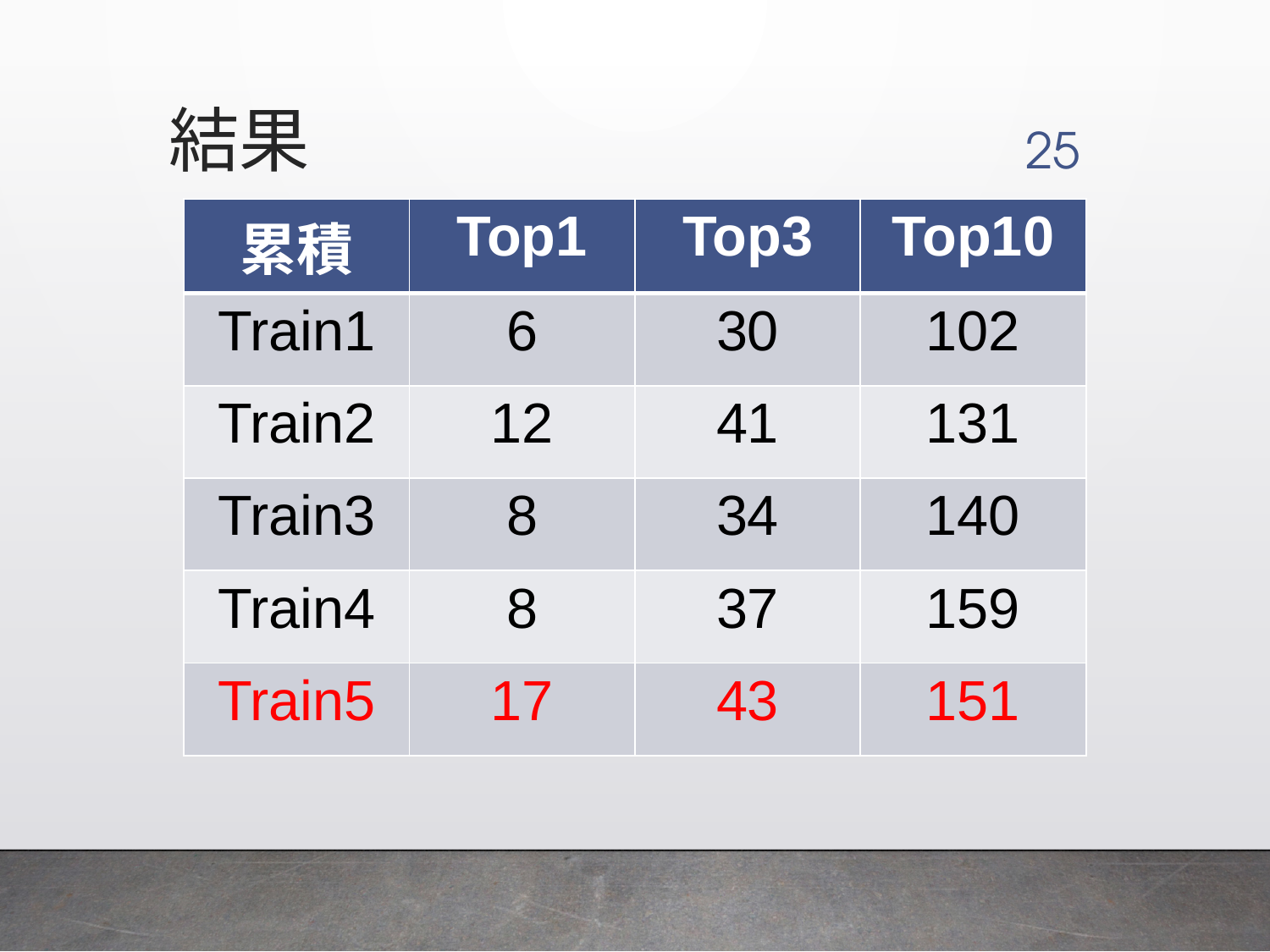

結果
25
| 累積 | Top1 | Top3 | Top10 |
| --- | --- | --- | --- |
| Train1 | 6 | 30 | 102 |
| Train2 | 12 | 41 | 131 |
| Train3 | 8 | 34 | 140 |
| Train4 | 8 | 37 | 159 |
| Train5 | 17 | 43 | 151 |